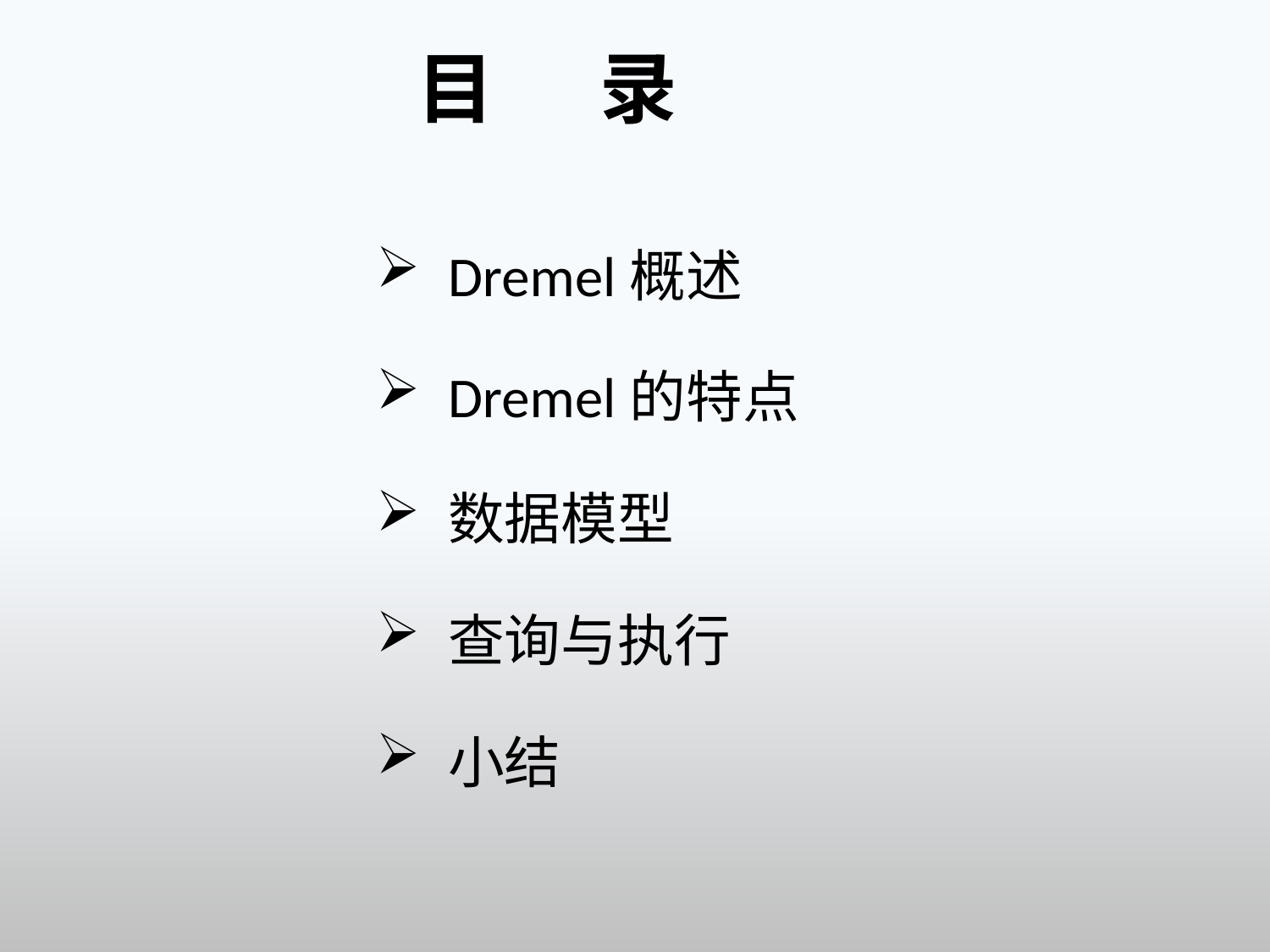

目      录
Dremel概述
Dremel的特点
数据模型
查询与执行
小结